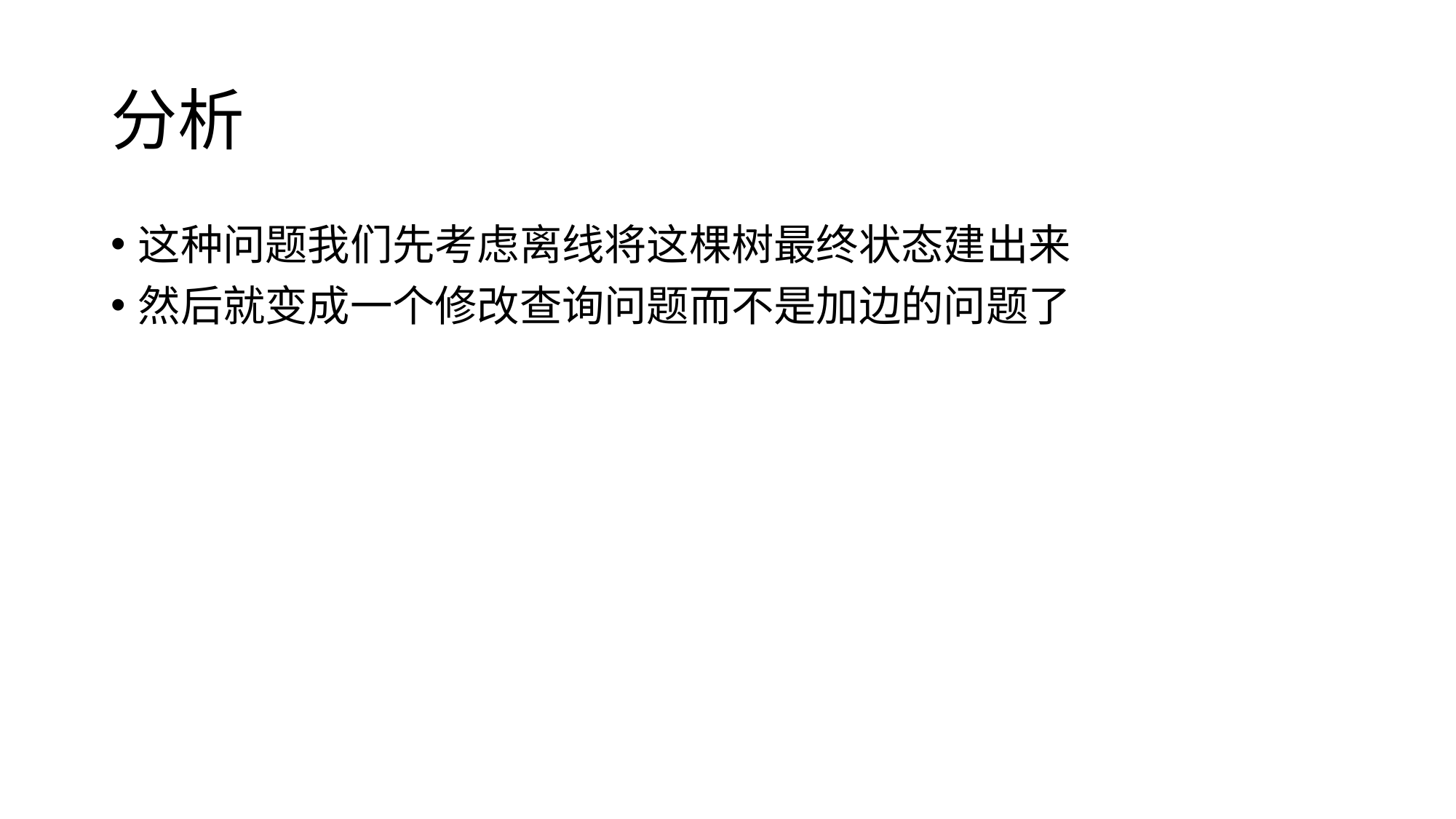

# 分析
这种问题我们先考虑离线将这棵树最终状态建出来
然后就变成一个修改查询问题而不是加边的问题了